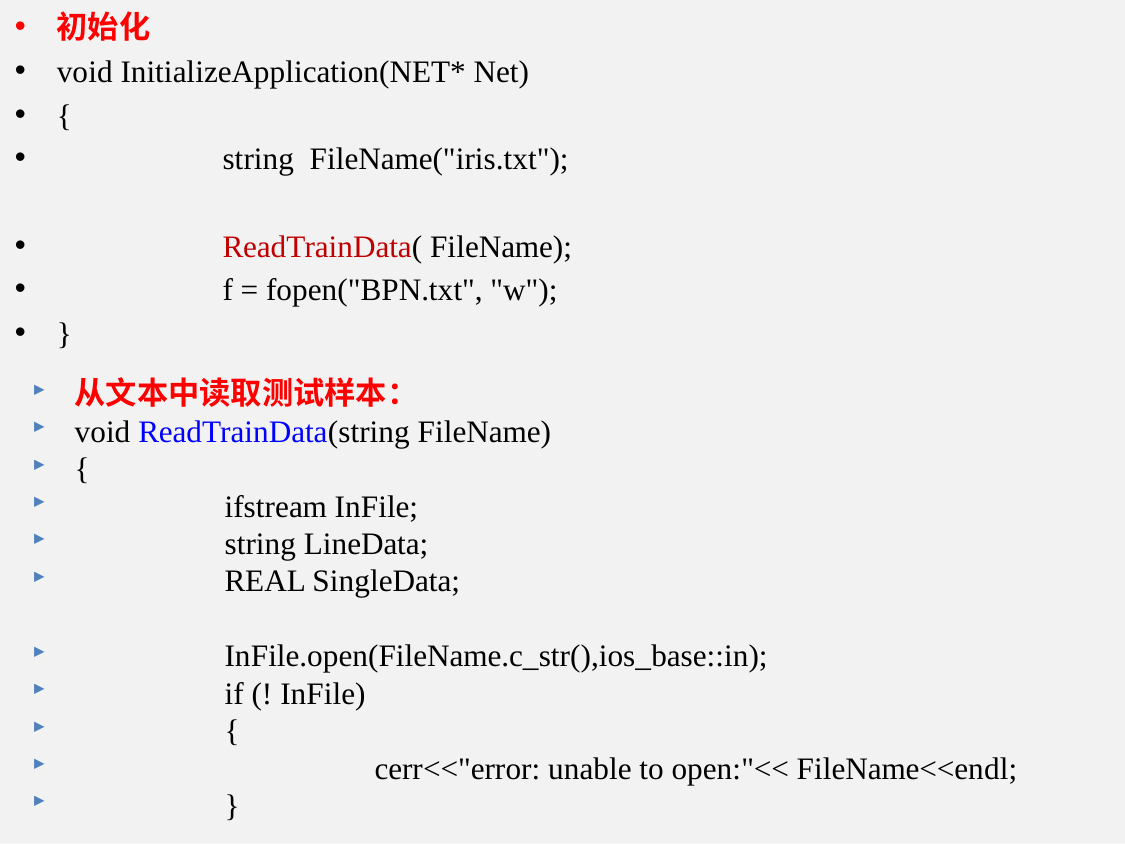

初始化
void InitializeApplication(NET* Net)
{
	  string  FileName("iris.txt");

	  ReadTrainData( FileName);
	  f = fopen("BPN.txt", "w");
}
从文本中读取测试样本：
void ReadTrainData(string FileName)
{
	ifstream InFile;
	string LineData;
	REAL SingleData;

	InFile.open(FileName.c_str(),ios_base::in);
	if (! InFile)
	{
		cerr<<"error: unable to open:"<< FileName<<endl;
	}